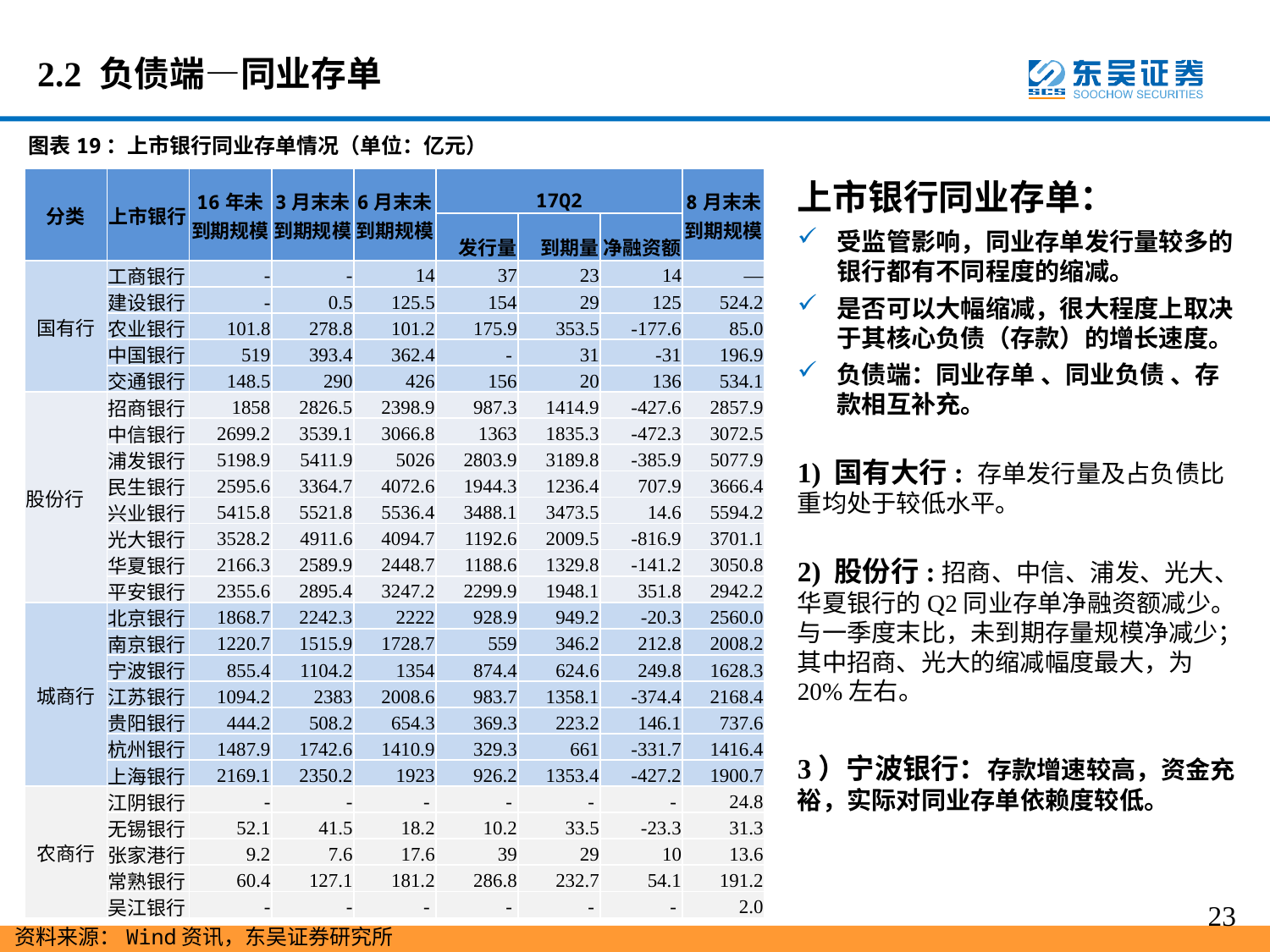

2.2 负债端—同业存单
图表19：上市银行同业存单情况（单位：亿元）
| 分类 | 上市银行 | 16年未到期规模 | 3月末未到期规模 | 6月末未到期规模 | 17Q2 |  |  | 8月末未到期规模 |
| --- | --- | --- | --- | --- | --- | --- | --- | --- |
|  |  |  |  |  | 发行量 | 到期量 | 净融资额 |  |
| 国有行 | 工商银行 | - | - | 14 | 37 | 23 | 14 | — |
|  | 建设银行 | - | 0.5 | 125.5 | 154 | 29 | 125 | 524.2 |
|  | 农业银行 | 101.8 | 278.8 | 101.2 | 175.9 | 353.5 | -177.6 | 85.0 |
|  | 中国银行 | 519 | 393.4 | 362.4 | - | 31 | -31 | 196.9 |
|  | 交通银行 | 148.5 | 290 | 426 | 156 | 20 | 136 | 534.1 |
| 股份行 | 招商银行 | 1858 | 2826.5 | 2398.9 | 987.3 | 1414.9 | -427.6 | 2857.9 |
|  | 中信银行 | 2699.2 | 3539.1 | 3066.8 | 1363 | 1835.3 | -472.3 | 3072.5 |
|  | 浦发银行 | 5198.9 | 5411.9 | 5026 | 2803.9 | 3189.8 | -385.9 | 5077.9 |
|  | 民生银行 | 2595.6 | 3364.7 | 4072.6 | 1944.3 | 1236.4 | 707.9 | 3666.4 |
|  | 兴业银行 | 5415.8 | 5521.8 | 5536.4 | 3488.1 | 3473.5 | 14.6 | 5594.2 |
|  | 光大银行 | 3528.2 | 4911.6 | 4094.7 | 1192.6 | 2009.5 | -816.9 | 3701.1 |
|  | 华夏银行 | 2166.3 | 2589.9 | 2448.7 | 1188.6 | 1329.8 | -141.2 | 3050.8 |
|  | 平安银行 | 2355.6 | 2895.4 | 3247.2 | 2299.9 | 1948.1 | 351.8 | 2942.2 |
| 城商行 | 北京银行 | 1868.7 | 2242.3 | 2222 | 928.9 | 949.2 | -20.3 | 2560.0 |
|  | 南京银行 | 1220.7 | 1515.9 | 1728.7 | 559 | 346.2 | 212.8 | 2008.2 |
|  | 宁波银行 | 855.4 | 1104.2 | 1354 | 874.4 | 624.6 | 249.8 | 1628.3 |
|  | 江苏银行 | 1094.2 | 2383 | 2008.6 | 983.7 | 1358.1 | -374.4 | 2168.4 |
|  | 贵阳银行 | 444.2 | 508.2 | 654.3 | 369.3 | 223.2 | 146.1 | 737.6 |
|  | 杭州银行 | 1487.9 | 1742.6 | 1410.9 | 329.3 | 661 | -331.7 | 1416.4 |
|  | 上海银行 | 2169.1 | 2350.2 | 1923 | 926.2 | 1353.4 | -427.2 | 1900.7 |
| 农商行 | 江阴银行 | - | - | - | - | - | - | 24.8 |
|  | 无锡银行 | 52.1 | 41.5 | 18.2 | 10.2 | 33.5 | -23.3 | 31.3 |
|  | 张家港行 | 9.2 | 7.6 | 17.6 | 39 | 29 | 10 | 13.6 |
|  | 常熟银行 | 60.4 | 127.1 | 181.2 | 286.8 | 232.7 | 54.1 | 191.2 |
|  | 吴江银行 | - | - | - | - | - | - | 2.0 |
上市银行同业存单：
受监管影响，同业存单发行量较多的银行都有不同程度的缩减。
是否可以大幅缩减，很大程度上取决于其核心负债（存款）的增长速度。
负债端：同业存单 、同业负债 、存款相互补充。
1) 国有大行: 存单发行量及占负债比重均处于较低水平。
2) 股份行:招商、中信、浦发、光大、华夏银行的Q2同业存单净融资额减少。与一季度末比，未到期存量规模净减少；其中招商、光大的缩减幅度最大，为20%左右。

3）宁波银行：存款增速较高，资金充裕，实际对同业存单依赖度较低。

23
资料来源：Wind资讯，东吴证券研究所